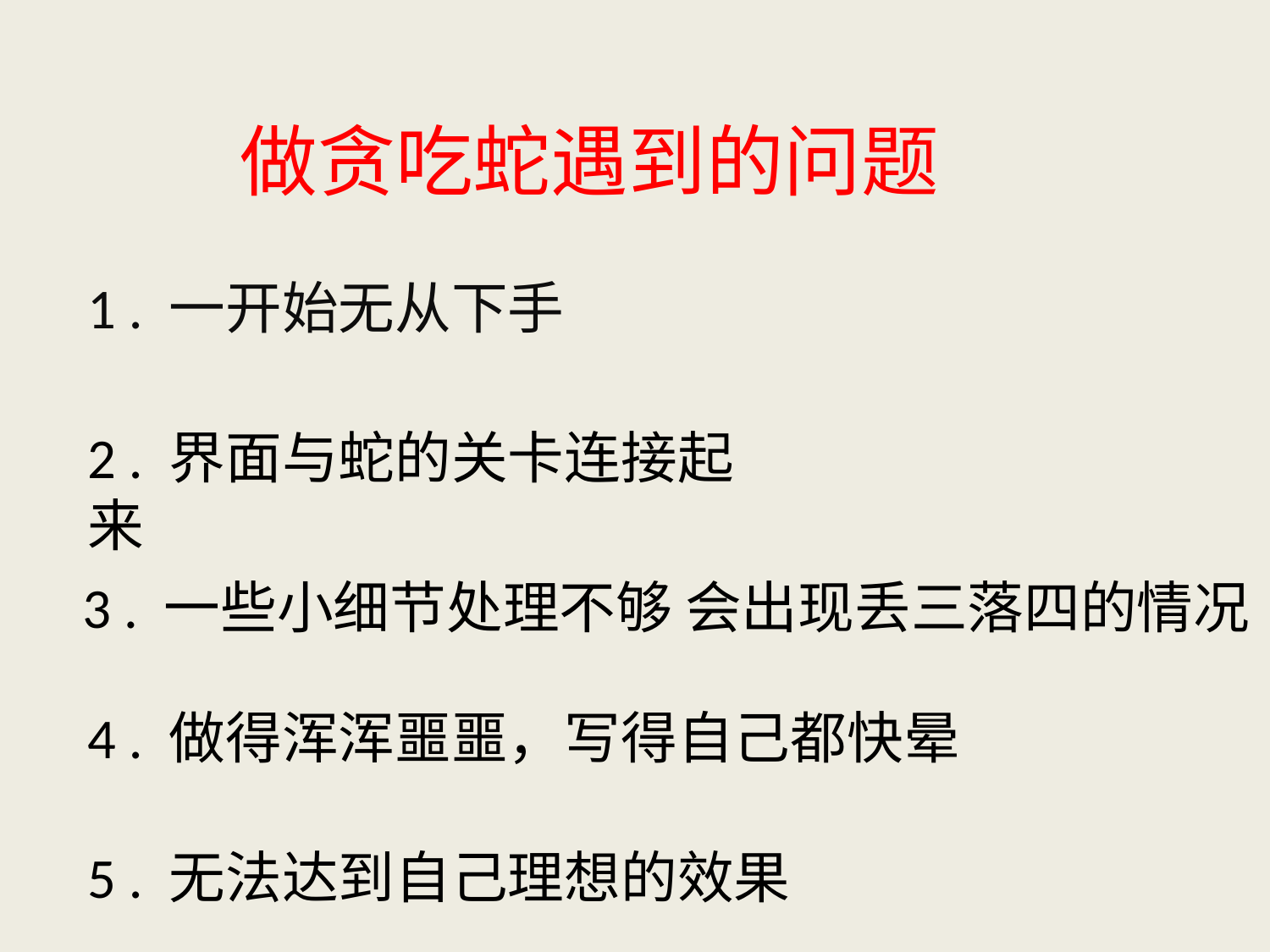

做贪吃蛇遇到的问题
1 . 一开始无从下手
2 . 界面与蛇的关卡连接起来
3 . 一些小细节处理不够 会出现丢三落四的情况
4 . 做得浑浑噩噩，写得自己都快晕
5 . 无法达到自己理想的效果